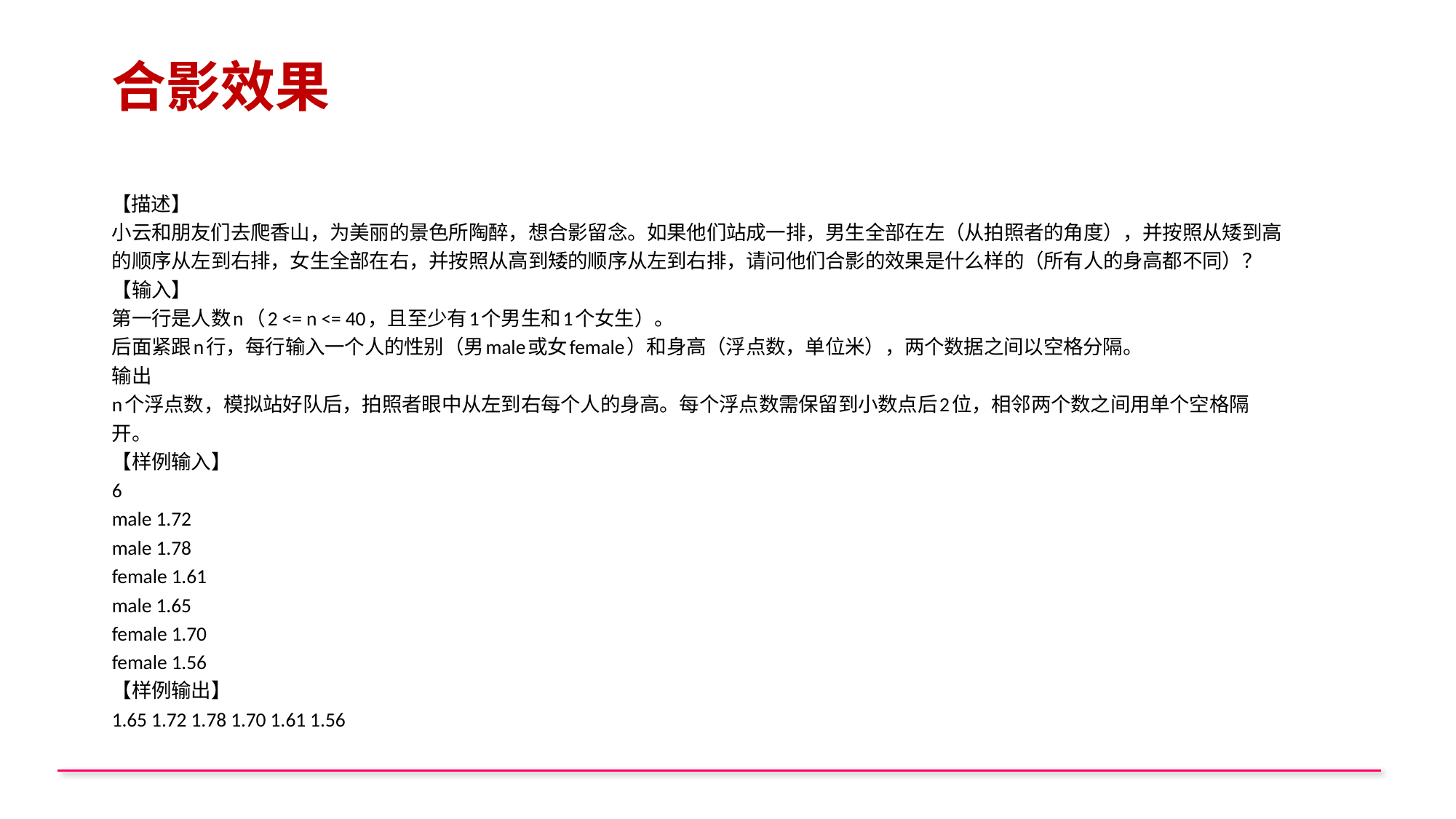

# 合影效果
【描述】
小云和朋友们去爬香山，为美丽的景色所陶醉，想合影留念。如果他们站成一排，男生全部在左（从拍照者的角度），并按照从矮到高的顺序从左到右排，女生全部在右，并按照从高到矮的顺序从左到右排，请问他们合影的效果是什么样的（所有人的身高都不同）？
【输入】
第一行是人数n（2 <= n <= 40，且至少有1个男生和1个女生）。
后面紧跟n行，每行输入一个人的性别（男male或女female）和身高（浮点数，单位米），两个数据之间以空格分隔。
输出
n个浮点数，模拟站好队后，拍照者眼中从左到右每个人的身高。每个浮点数需保留到小数点后2位，相邻两个数之间用单个空格隔开。
【样例输入】
6
male 1.72
male 1.78
female 1.61
male 1.65
female 1.70
female 1.56
【样例输出】
1.65 1.72 1.78 1.70 1.61 1.56